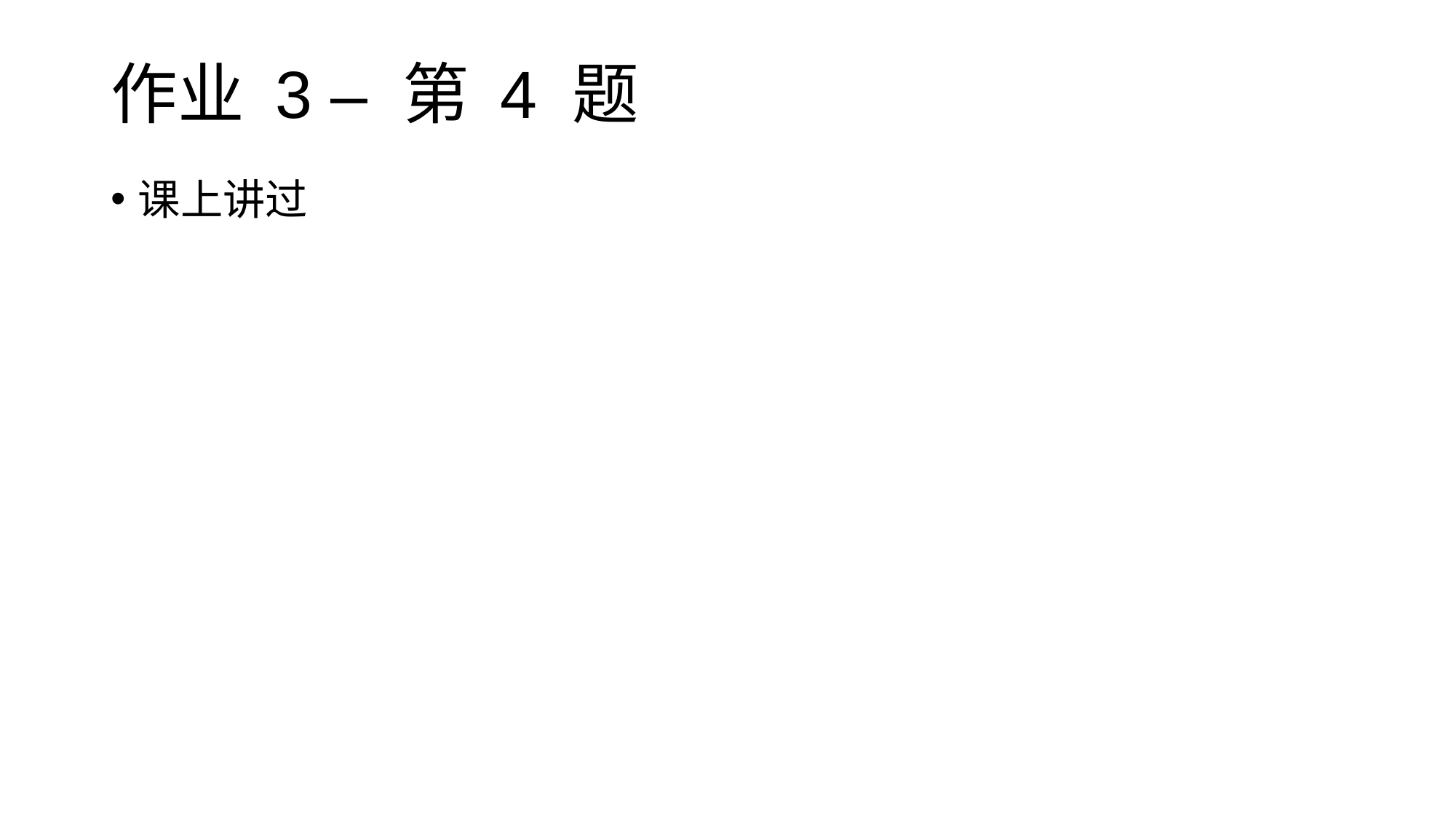

# 作业 3 – 第 4 题
课上讲过